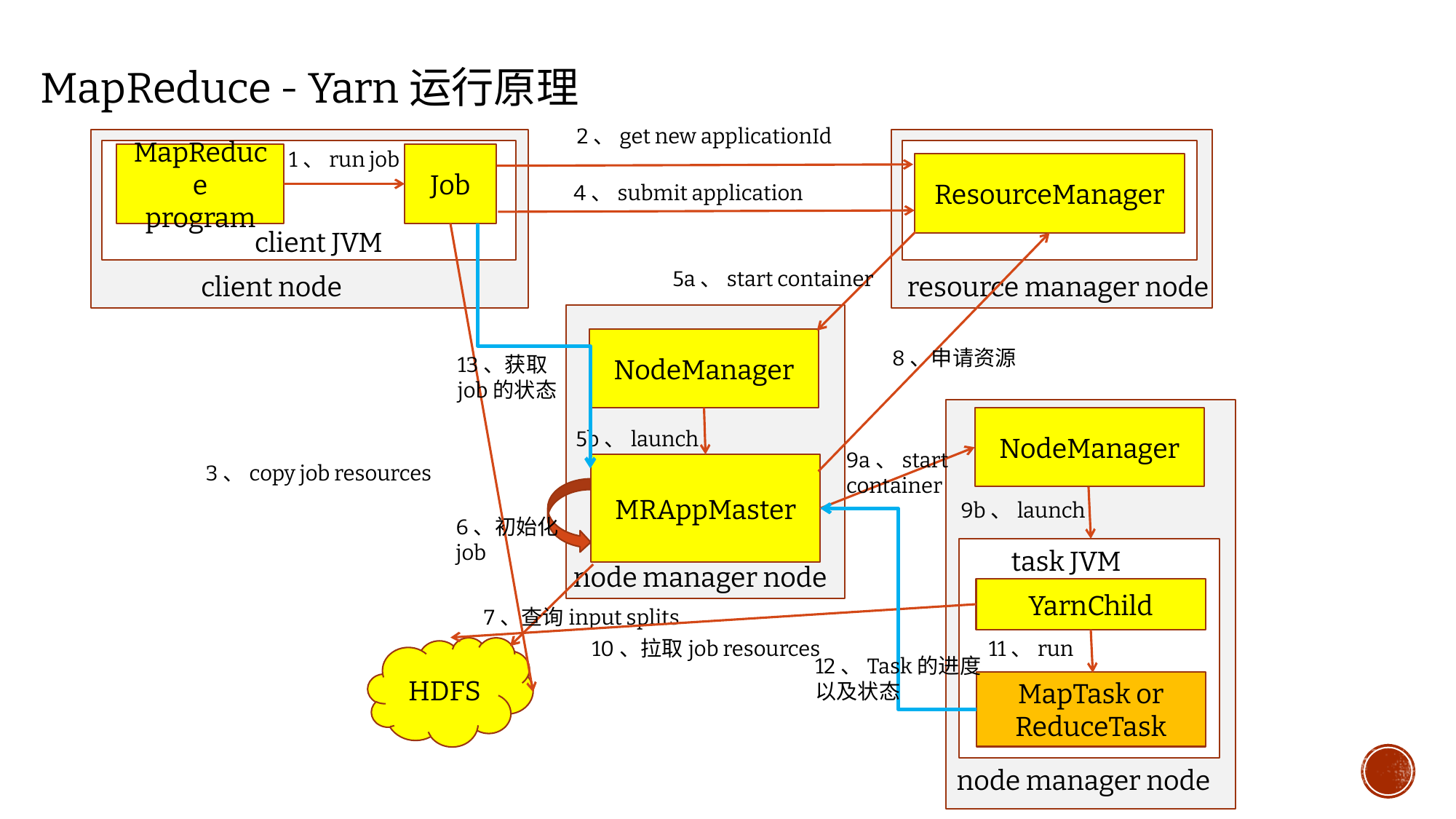

MapReduce - Yarn运行原理
2、get new applicationId

1、run job

MapReduce
program
Job
ResourceManager
4、submit application
client JVM
5a、start container
client node
resource manager node

NodeManager
8、申请资源
13、获取
job的状态

NodeManager
5b、launch
9a、start
container
3、copy job resources
MRAppMaster

9b、launch
6、初始化
job

task JVM
node manager node
YarnChild
7、查询input splits
10、拉取job resources
11、run
HDFS
12、Task的进度
以及状态
MapTask or ReduceTask
node manager node